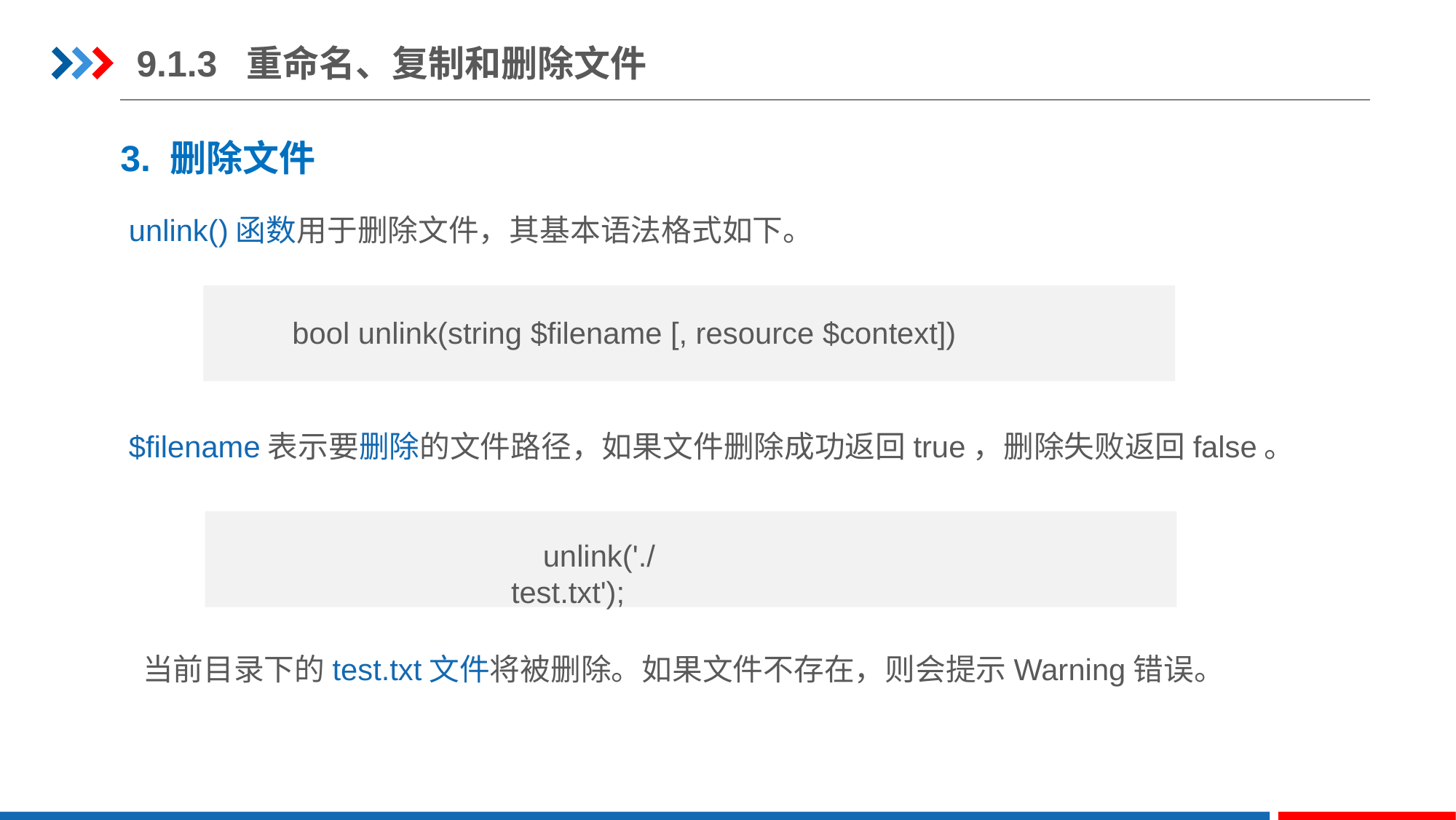

9.1.3  重命名、复制和删除文件
3. 删除文件
unlink()函数用于删除文件，其基本语法格式如下。

bool unlink(string $filename [, resource $context])
$filename表示要删除的文件路径，如果文件删除成功返回true，删除失败返回false。

unlink('./test.txt');
当前目录下的test.txt文件将被删除。如果文件不存在，则会提示Warning错误。